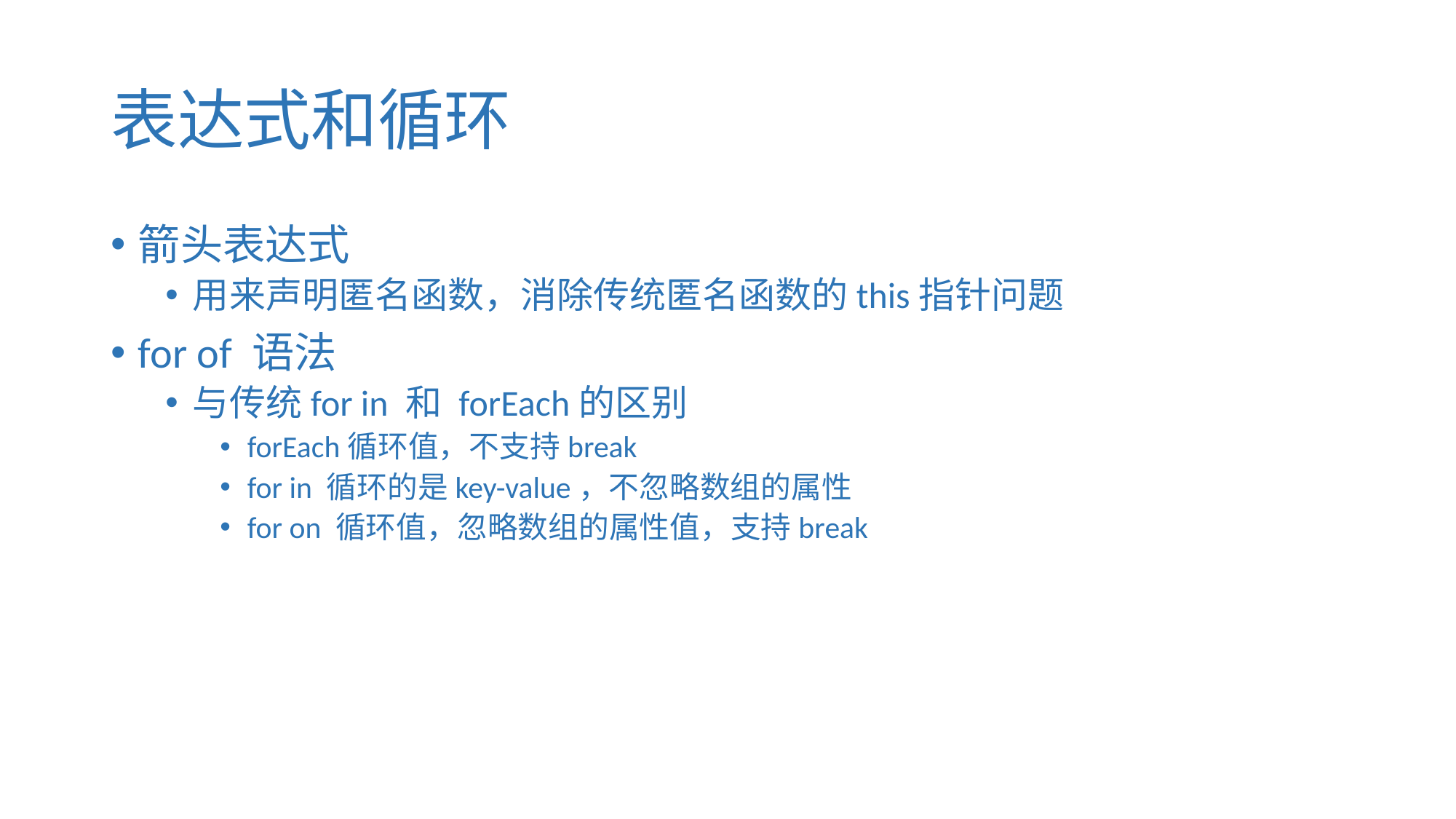

# 表达式和循环
箭头表达式
用来声明匿名函数，消除传统匿名函数的this指针问题
for of 语法
与传统for in 和 forEach的区别
forEach循环值，不支持break
for in 循环的是key-value，不忽略数组的属性
for on 循环值，忽略数组的属性值，支持break